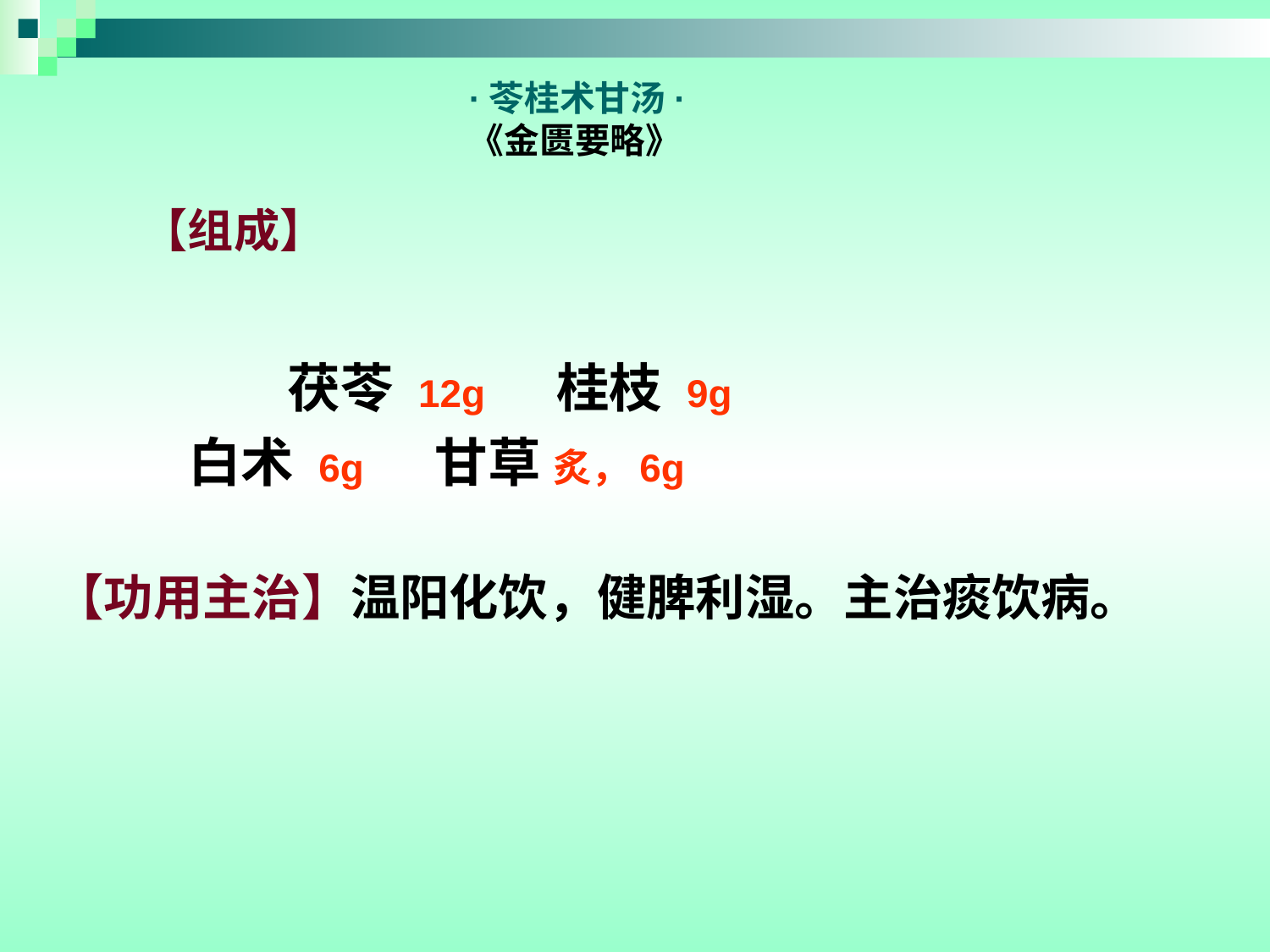

·苓桂术甘汤·
《金匮要略》

     【组成】

                 茯苓 12g    桂枝 9g
          白术 6g    甘草 炙，6g

【功用主治】温阳化饮，健脾利湿。主治痰饮病。